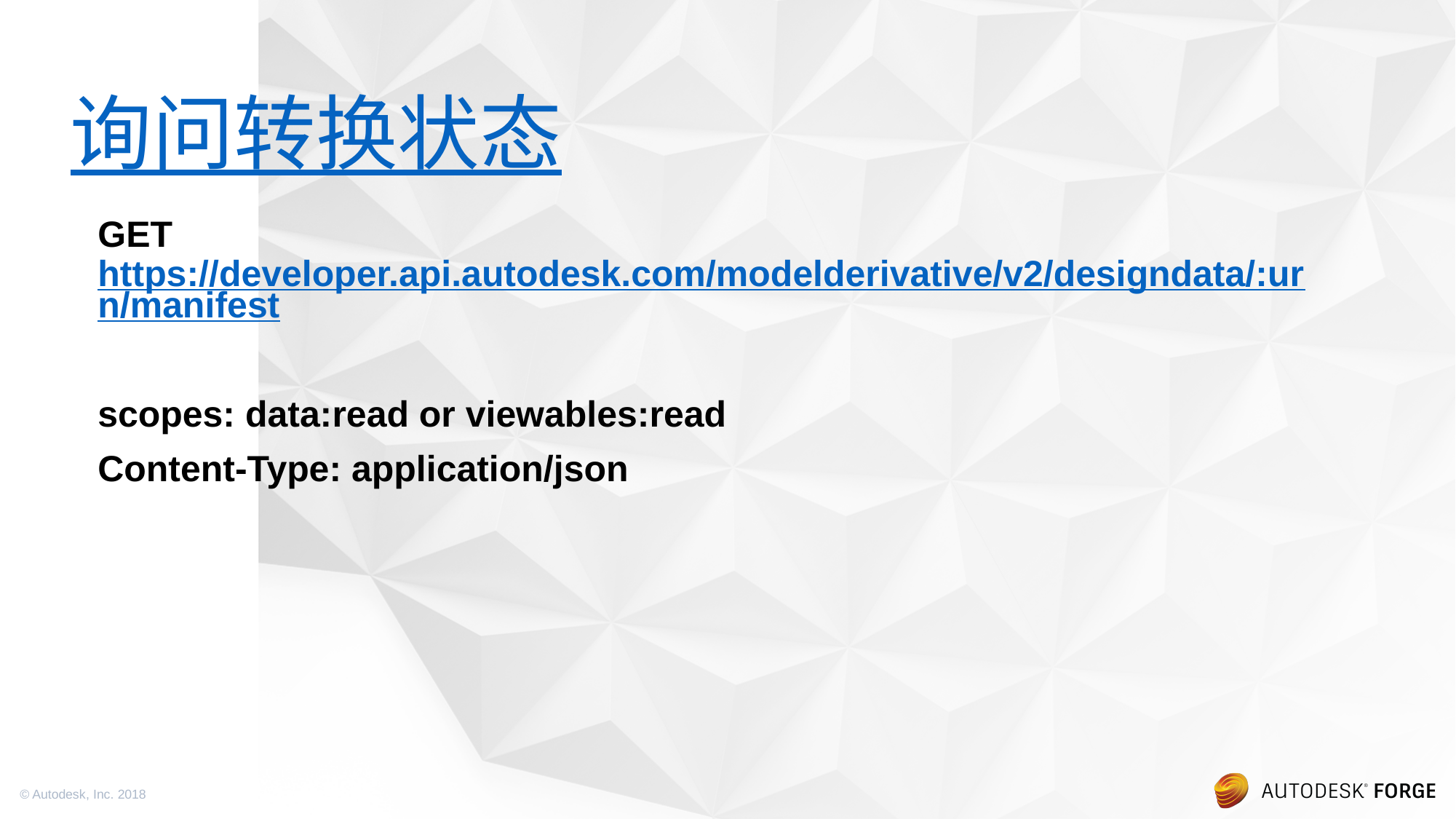

# 询问转换状态
GET https://developer.api.autodesk.com/modelderivative/v2/designdata/:urn/manifest

scopes: data:read or viewables:read
Content-Type: application/json